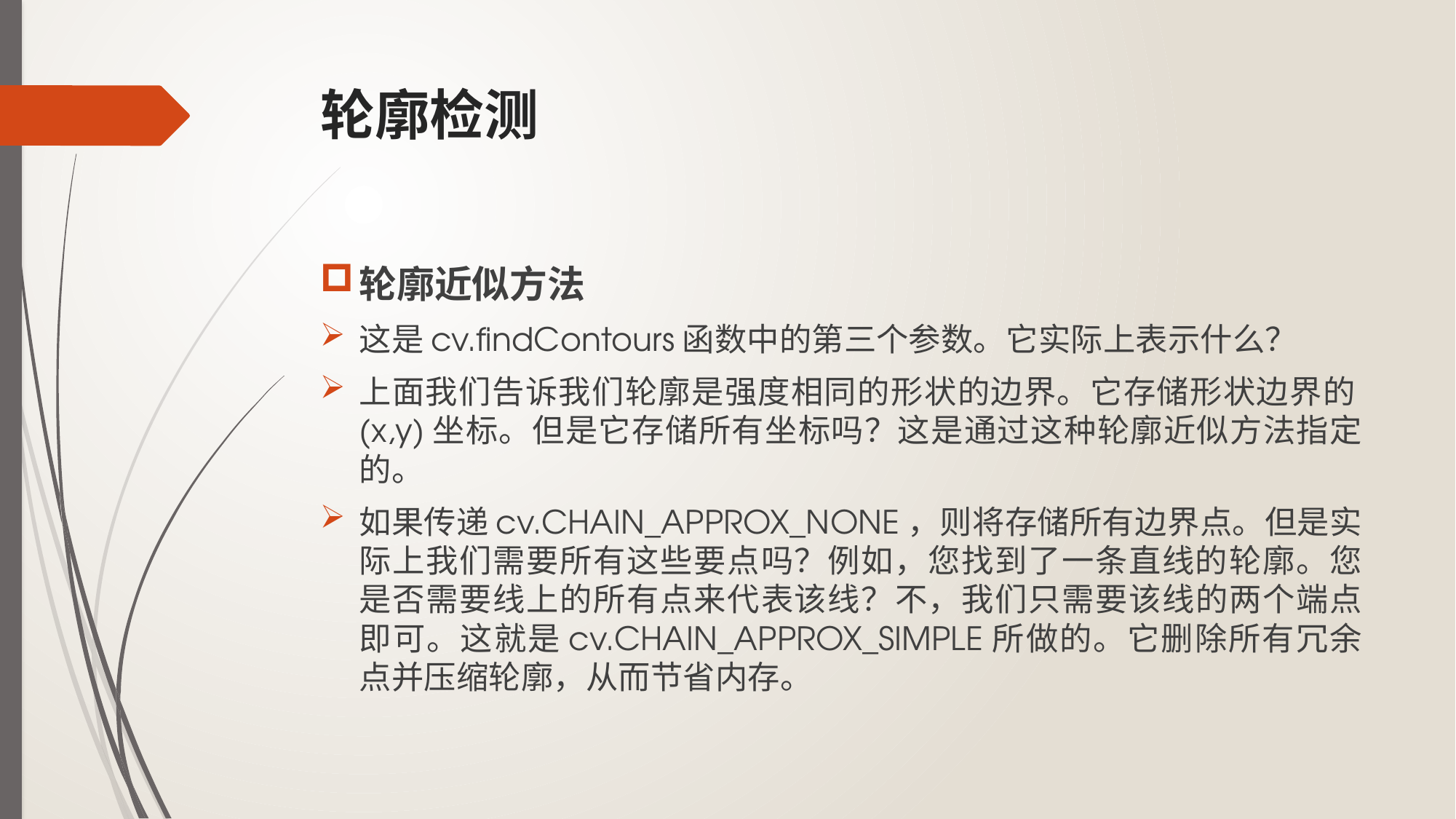

# 轮廓检测
轮廓近似方法
这是cv.findContours函数中的第三个参数。它实际上表示什么？
上面我们告诉我们轮廓是强度相同的形状的边界。它存储形状边界的(x,y)坐标。但是它存储所有坐标吗？这是通过这种轮廓近似方法指定的。
如果传递cv.CHAIN_APPROX_NONE，则将存储所有边界点。但是实际上我们需要所有这些要点吗？例如，您找到了一条直线的轮廓。您是否需要线上的所有点来代表该线？不，我们只需要该线的两个端点即可。这就是cv.CHAIN_APPROX_SIMPLE所做的。它删除所有冗余点并压缩轮廓，从而节省内存。